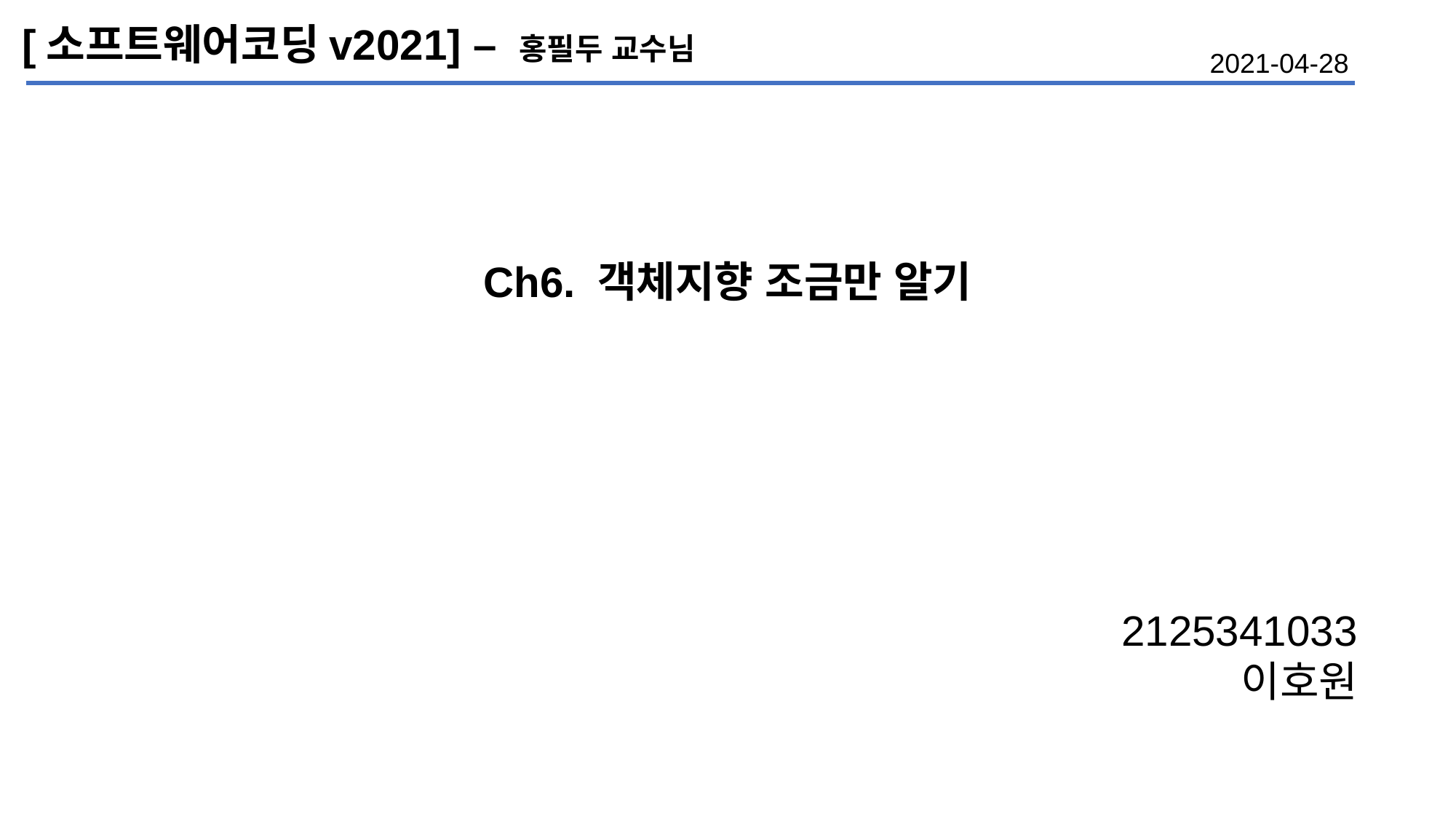

[소프트웨어코딩v2021] – 홍필두 교수님
2021-04-28
Ch6. 객체지향 조금만 알기
2125341033
이호원